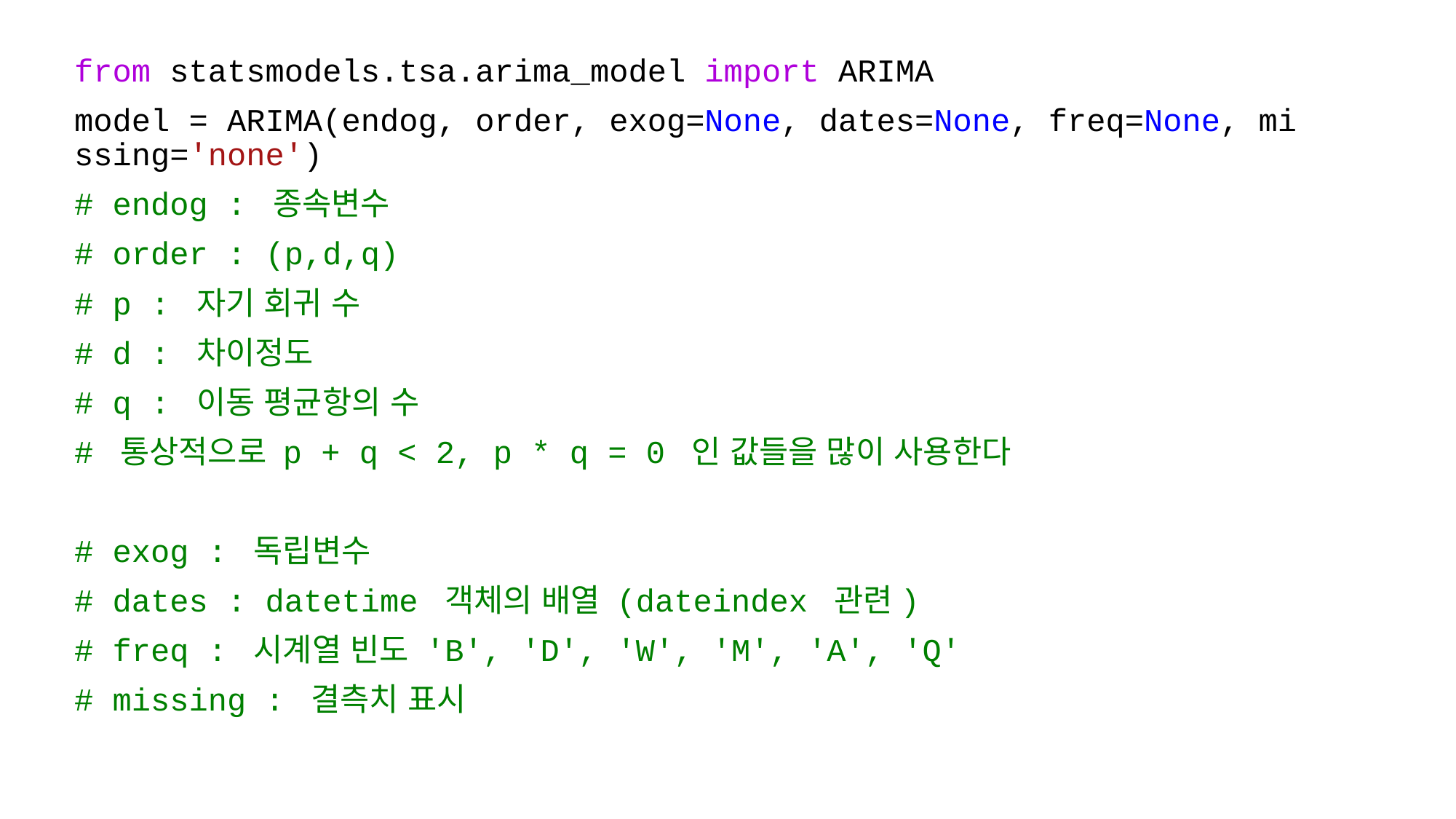

from statsmodels.tsa.arima_model import ARIMA
model = ARIMA(endog, order, exog=None, dates=None, freq=None, missing='none')
# endog : 종속변수
# order : (p,d,q)
# p : 자기 회귀 수
# d : 차이정도
# q : 이동 평균항의 수
# 통상적으로 p + q < 2, p * q = 0 인 값들을 많이 사용한다

# exog : 독립변수
# dates : datetime 객체의 배열 (dateindex 관련)
# freq : 시계열 빈도 'B', 'D', 'W', 'M', 'A', 'Q'
# missing : 결측치 표시